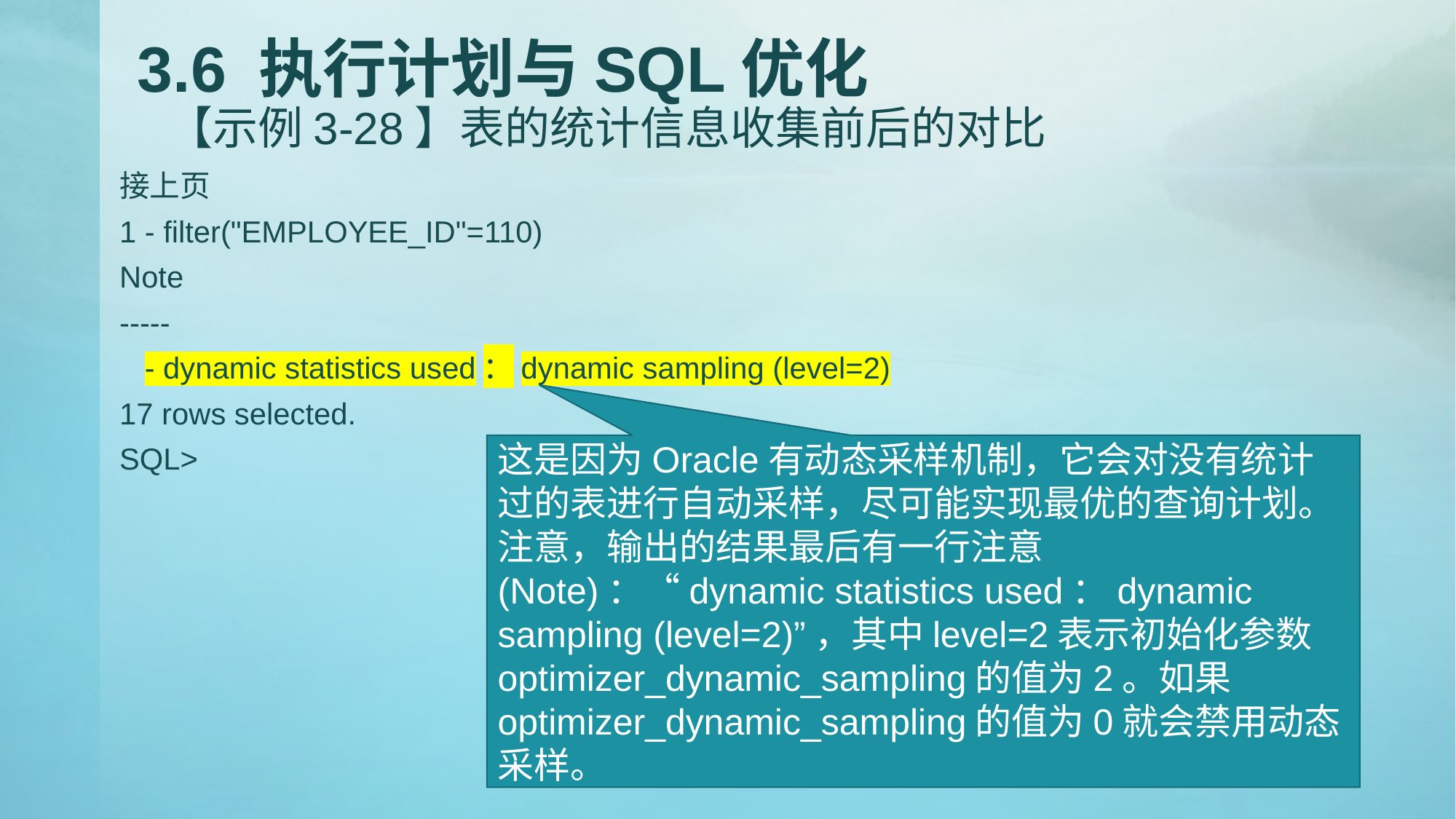

# 3.6 执行计划与SQL优化 【示例3-28】表的统计信息收集前后的对比
接上页
1 - filter("EMPLOYEE_ID"=110)
Note
-----
   - dynamic statistics used：dynamic sampling (level=2)
17 rows selected.
SQL>
这是因为Oracle有动态采样机制，它会对没有统计过的表进行自动采样，尽可能实现最优的查询计划。注意，输出的结果最后有一行注意(Note)：“dynamic statistics used：dynamic sampling (level=2)”，其中level=2表示初始化参数optimizer_dynamic_sampling的值为2。如果optimizer_dynamic_sampling的值为0就会禁用动态采样。